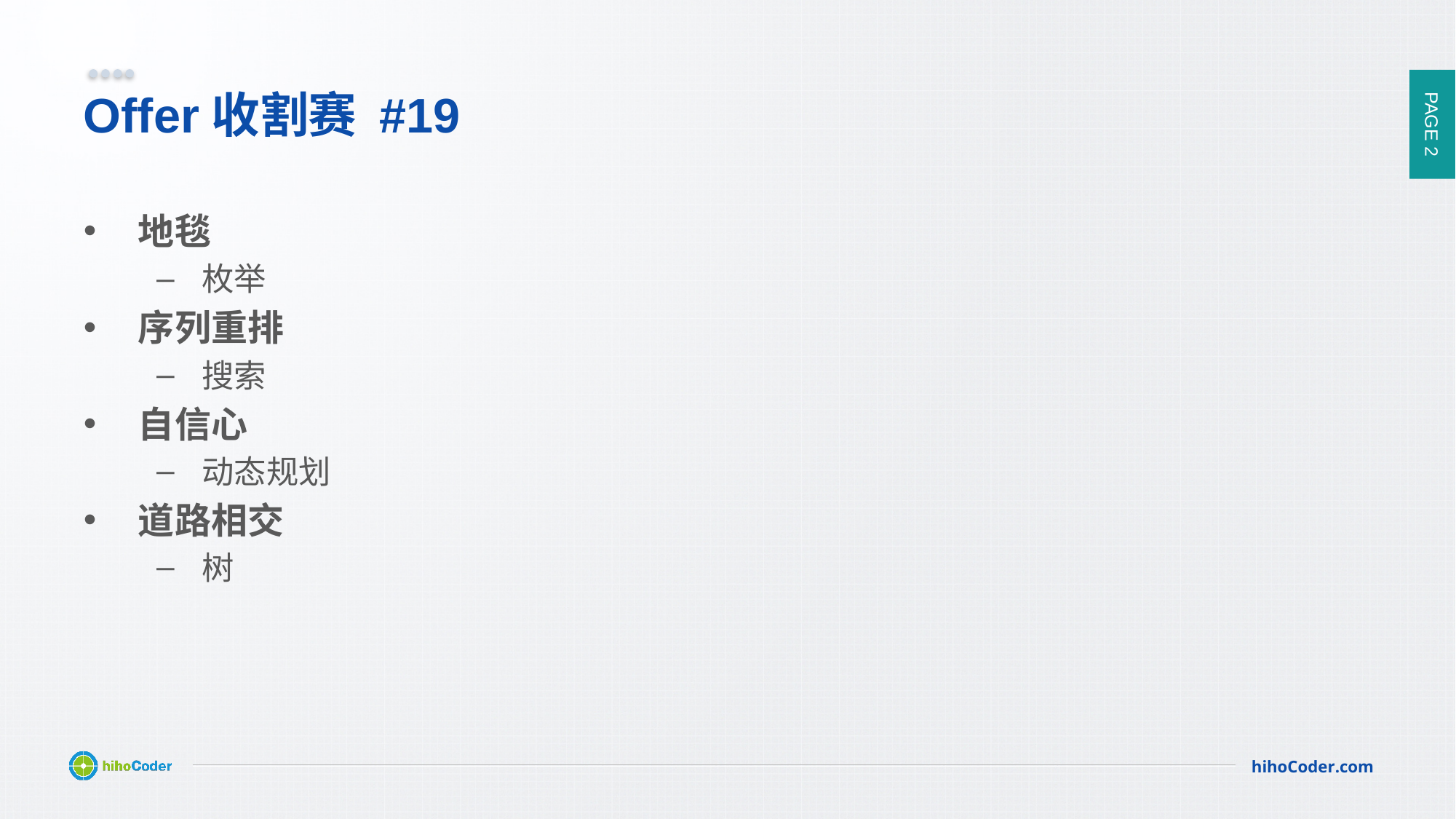

# Offer收割赛 #19

地毯
枚举
序列重排
搜索
自信心
动态规划
道路相交
树